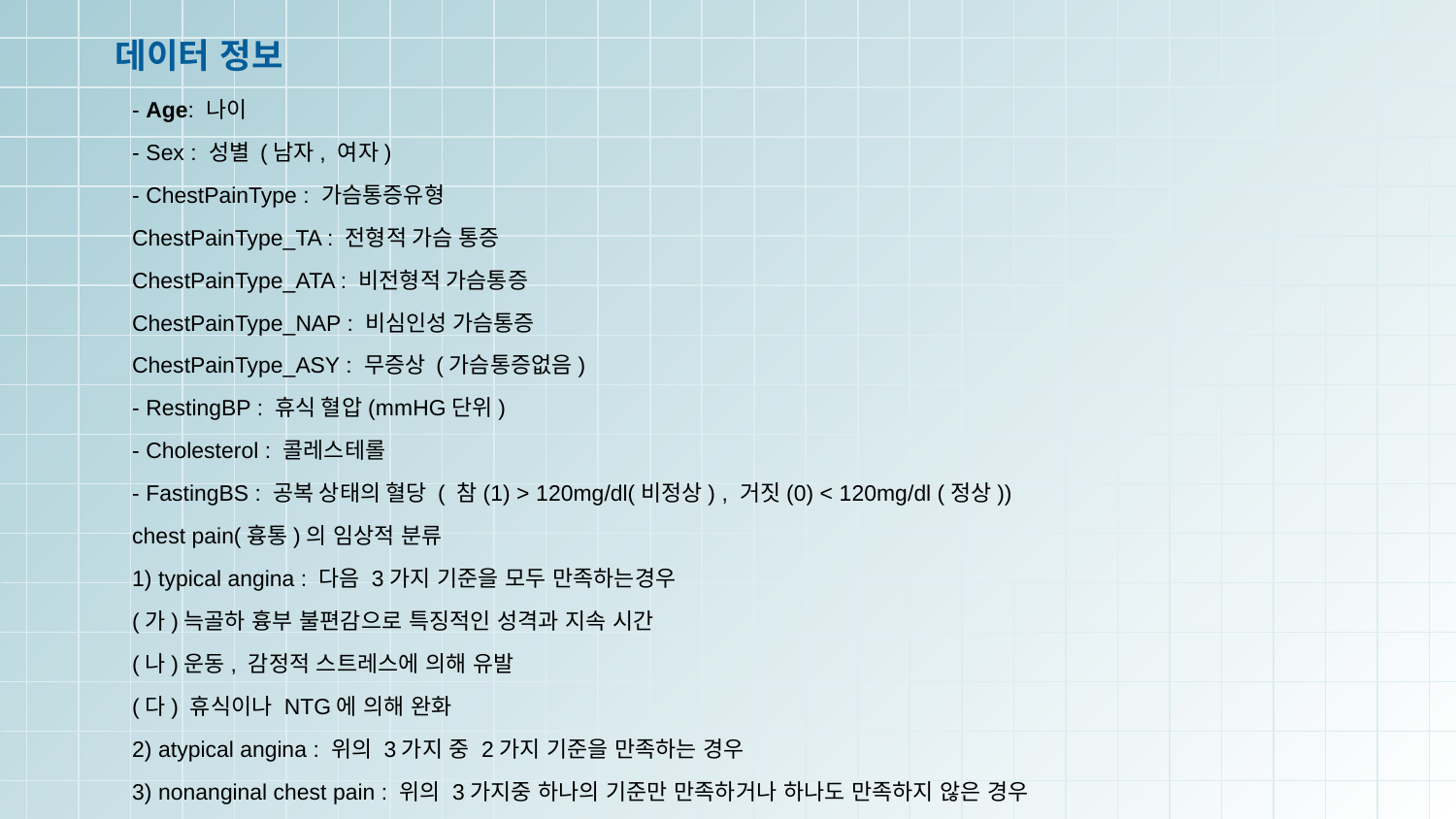

데이터 정보
- Age: 나이
- Sex : 성별 (남자, 여자)
- ChestPainType : 가슴통증유형
ChestPainType_TA : 전형적 가슴 통증
ChestPainType_ATA : 비전형적 가슴통증
ChestPainType_NAP : 비심인성 가슴통증
ChestPainType_ASY : 무증상 (가슴통증없음)
- RestingBP : 휴식 혈압(mmHG단위)
- Cholesterol : 콜레스테롤
- FastingBS : 공복 상태의 혈당 ( 참(1) > 120mg/dl(비정상) , 거짓(0) < 120mg/dl (정상))
chest pain(흉통)의 임상적 분류
1) typical angina : 다음 3가지 기준을 모두 만족하는경우
(가)늑골하 흉부 불편감으로 특징적인 성격과 지속 시간
(나)운동, 감정적 스트레스에 의해 유발
(다) 휴식이나 NTG에 의해 완화
2) atypical angina : 위의 3가지 중 2가지 기준을 만족하는 경우
3) nonanginal chest pain : 위의 3가지중 하나의 기준만 만족하거나 하나도 만족하지 않은 경우